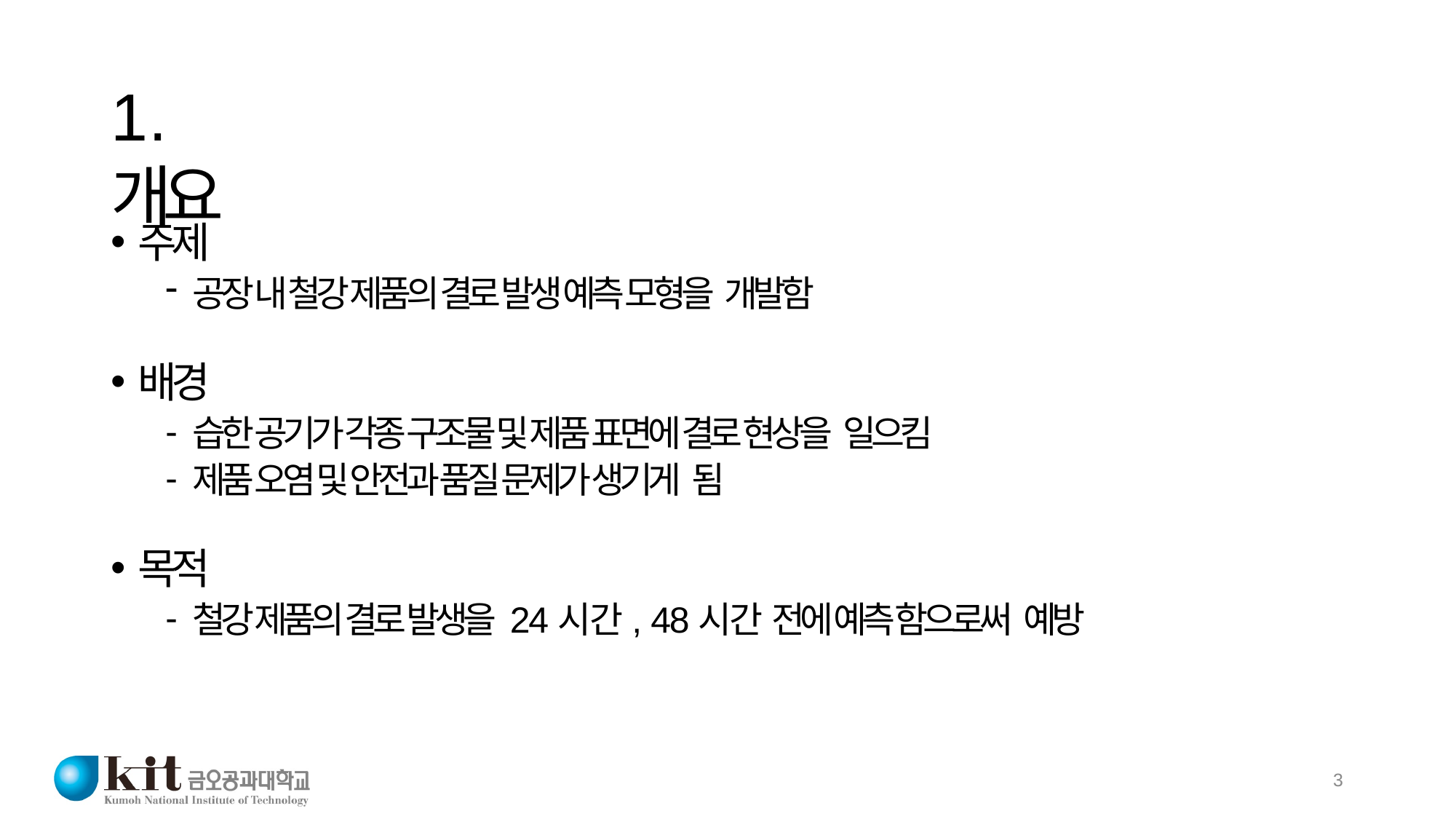

# 1. 개요
주제
공장 내 철강 제품의 결로 발생 예측 모형을 개발함

배경
습한 공기가 각종 구조물 및 제품 표면에 결로 현상을 일으킴
제품 오염 및 안전과 품질 문제가 생기게 됨

목적
철강 제품의 결로 발생을 24시간, 48시간 전에 예측 함으로써 예방
3